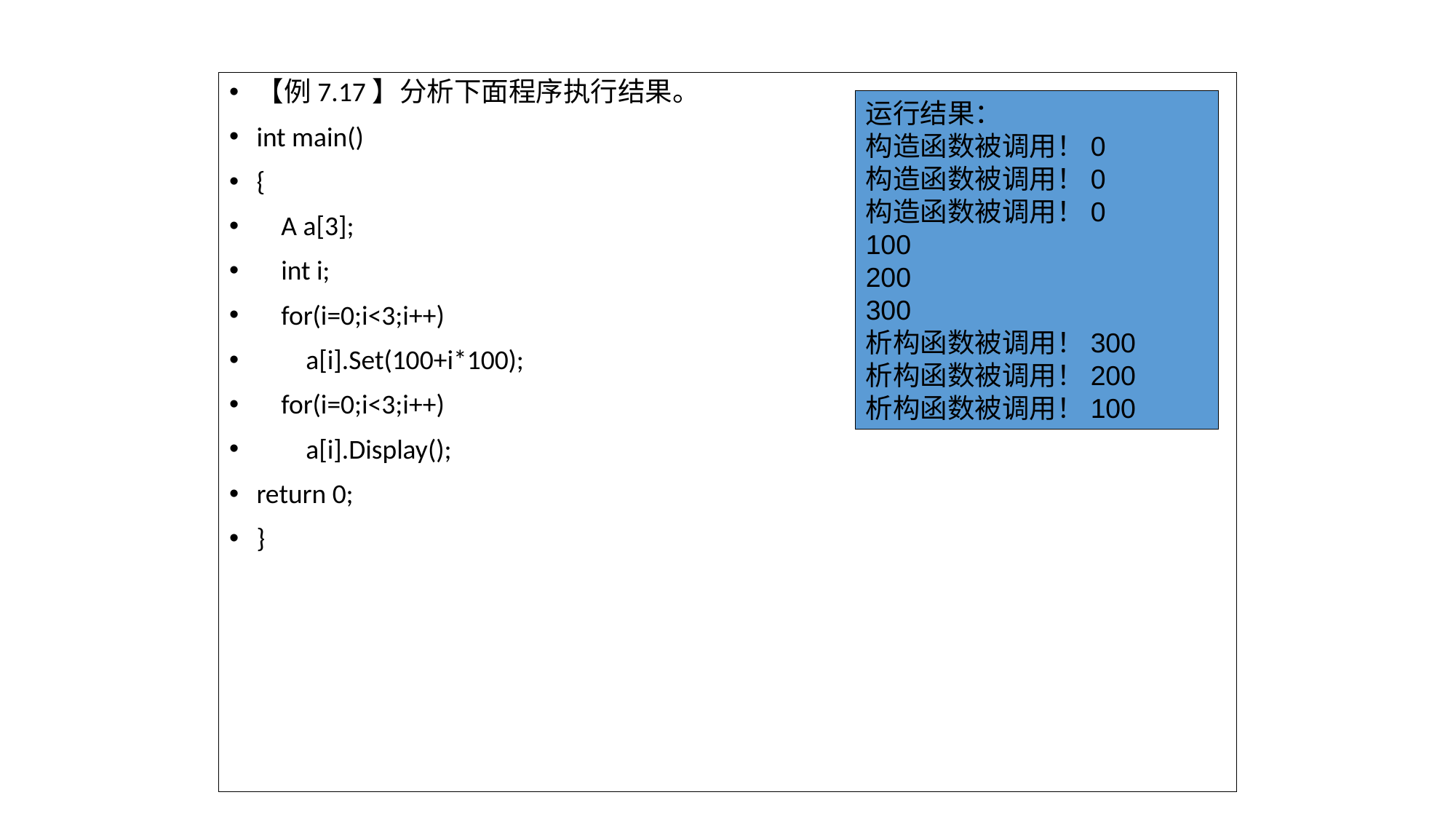

【例7.17】分析下面程序执行结果。
int main()
{
    A a[3];
    int i;
    for(i=0;i<3;i++)
        a[i].Set(100+i*100);
    for(i=0;i<3;i++)
        a[i].Display();
return 0;
}
运行结果：
构造函数被调用！0
构造函数被调用！0
构造函数被调用！0
100
200
300
析构函数被调用！300
析构函数被调用！200
析构函数被调用！100